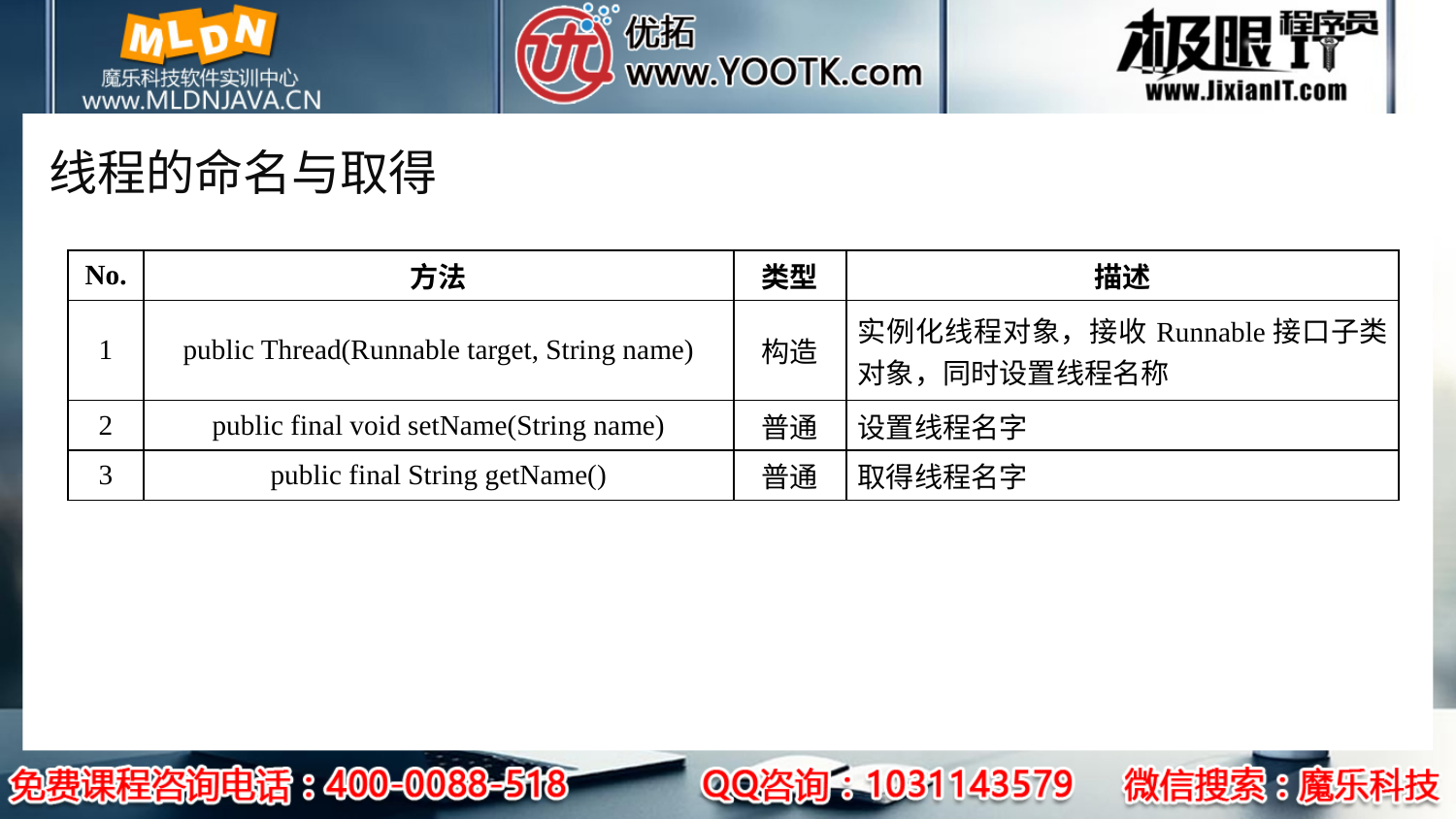

# 线程的命名与取得
| No. | 方法 | 类型 | 描述 |
| --- | --- | --- | --- |
| 1 | public Thread(Runnable target, String name) | 构造 | 实例化线程对象，接收Runnable接口子类对象，同时设置线程名称 |
| 2 | public final void setName(String name) | 普通 | 设置线程名字 |
| 3 | public final String getName() | 普通 | 取得线程名字 |